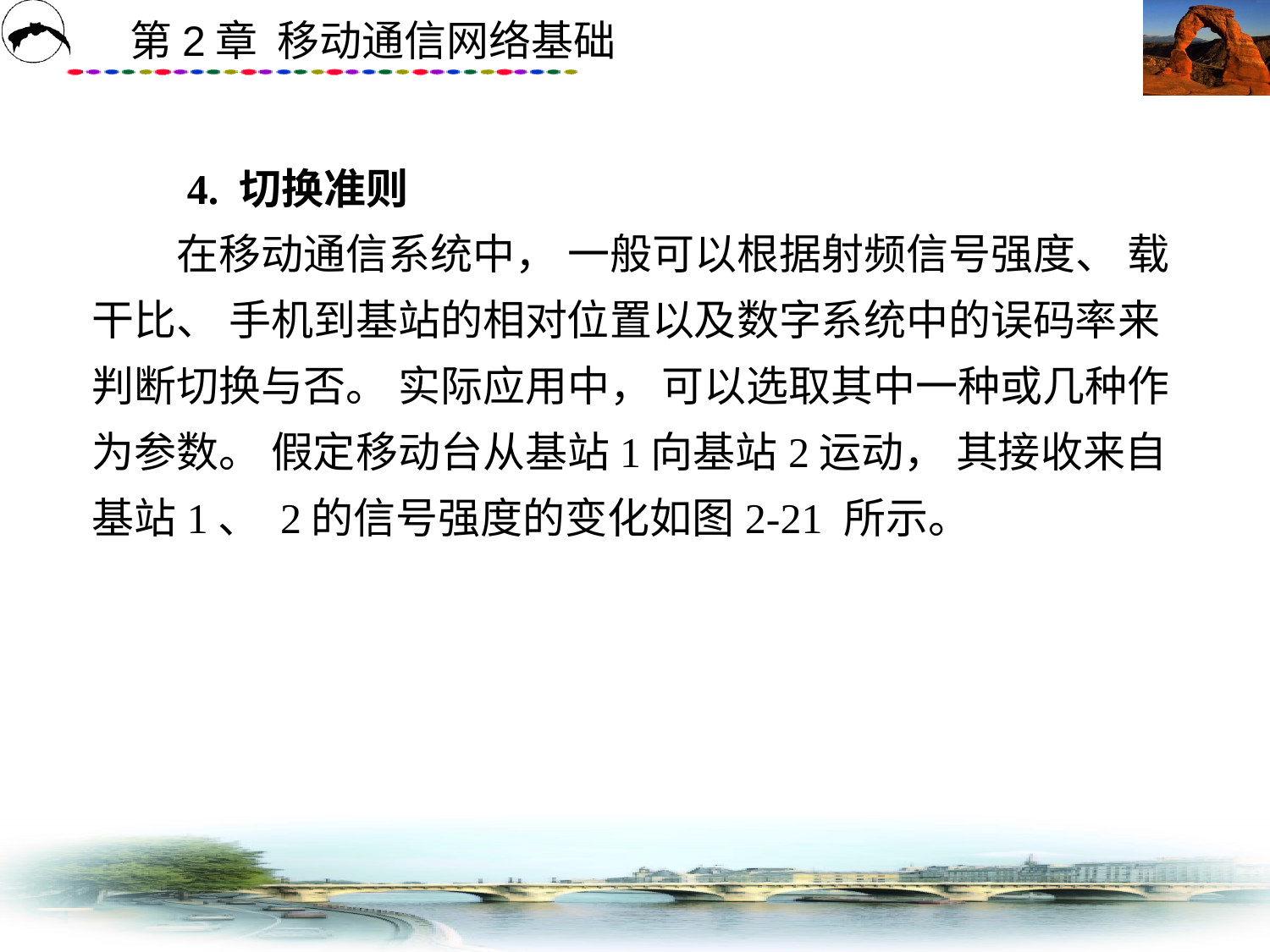

# 4. 切换准则 　　在移动通信系统中， 一般可以根据射频信号强度、 载干比、 手机到基站的相对位置以及数字系统中的误码率来判断切换与否。 实际应用中， 可以选取其中一种或几种作为参数。 假定移动台从基站1向基站2运动， 其接收来自基站1、 2的信号强度的变化如图2-21 所示。